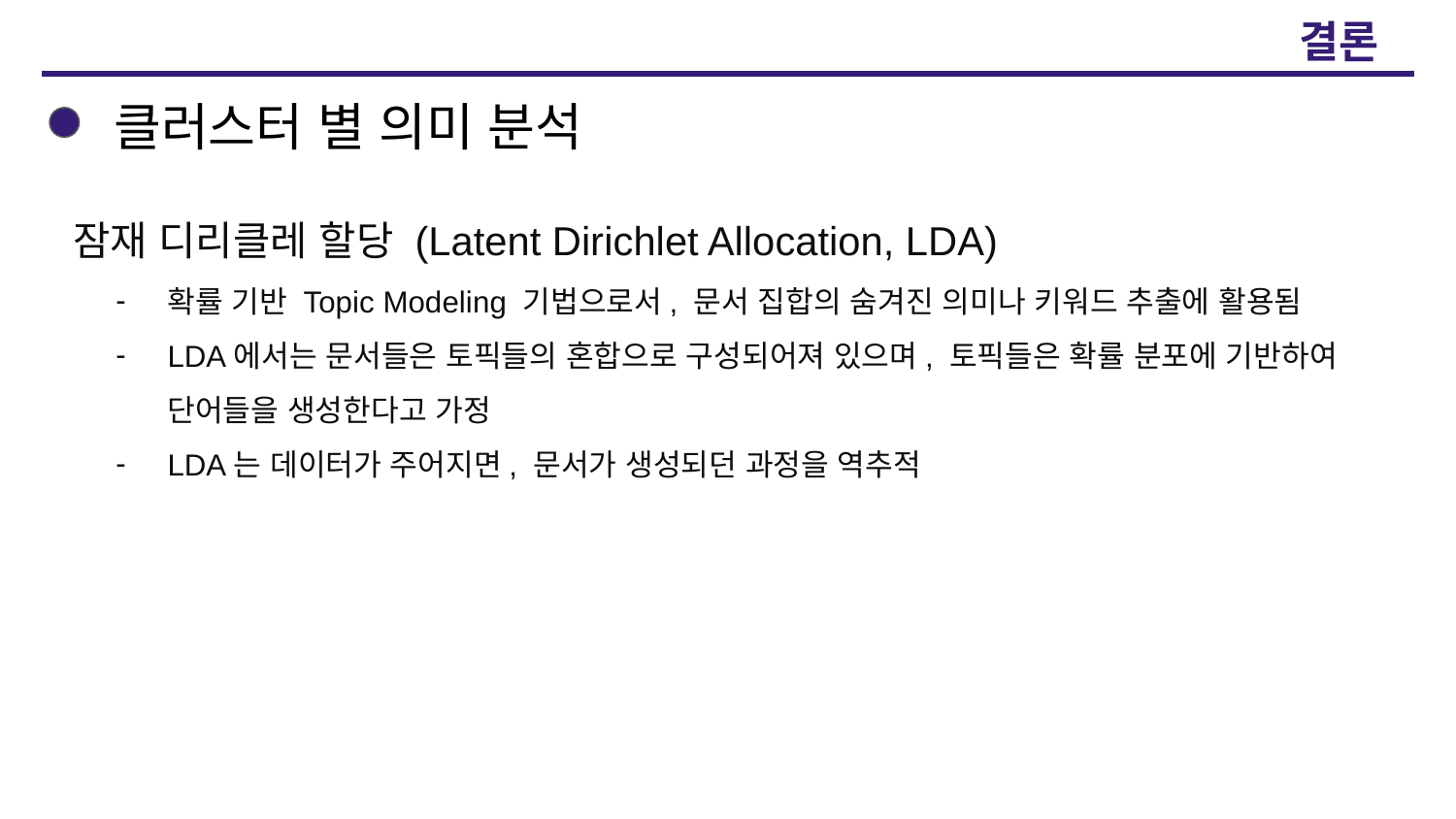

결론
# 클러스터 별 의미 분석

잠재 디리클레 할당 (Latent Dirichlet Allocation, LDA)
확률 기반 Topic Modeling 기법으로서, 문서 집합의 숨겨진 의미나 키워드 추출에 활용됨
LDA에서는 문서들은 토픽들의 혼합으로 구성되어져 있으며, 토픽들은 확률 분포에 기반하여 단어들을 생성한다고 가정
LDA는 데이터가 주어지면, 문서가 생성되던 과정을 역추적